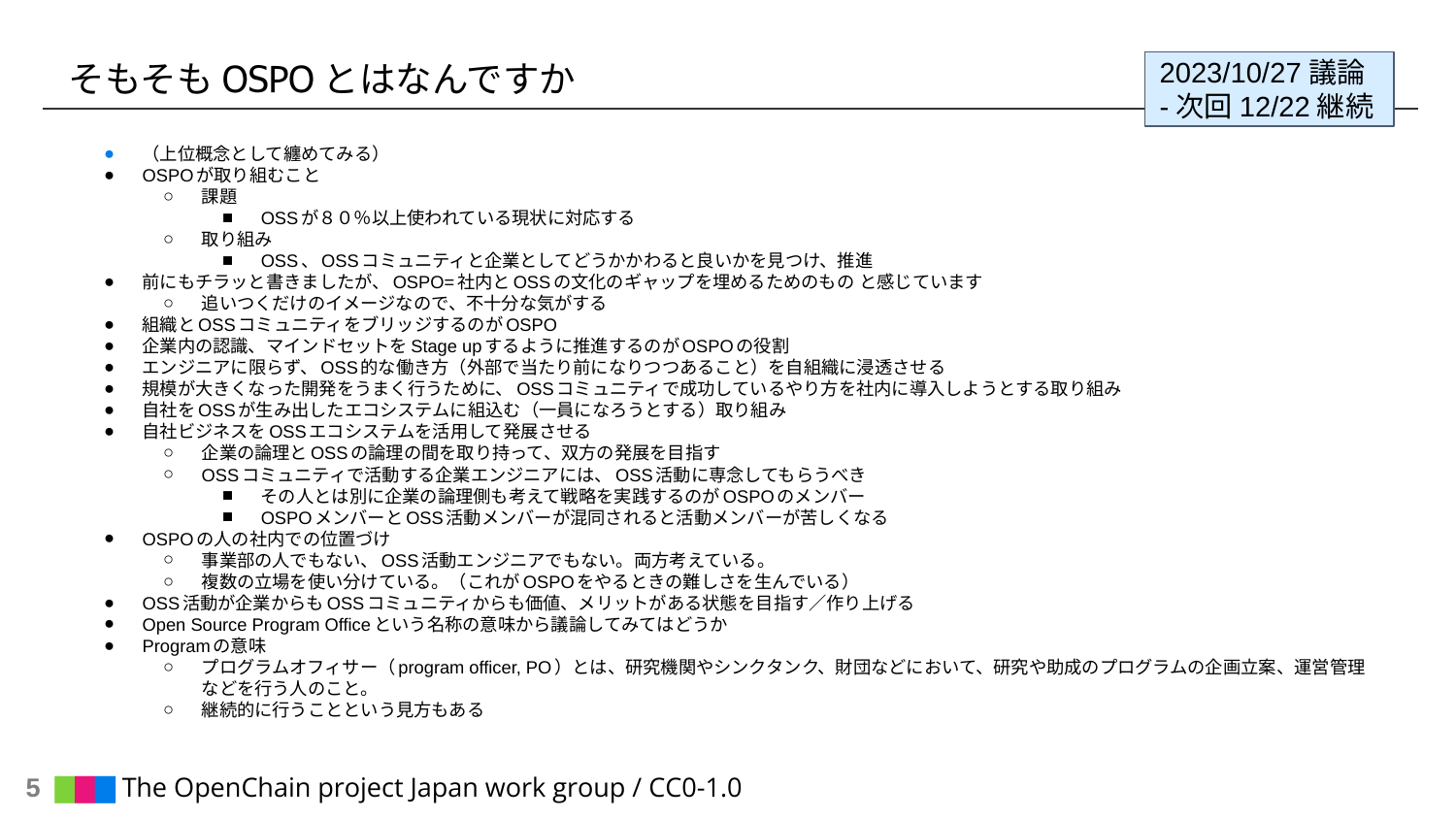

# そもそもOSPOとはなんですか
2023/10/27議論-次回12/22継続
（上位概念として纏めてみる）
OSPOが取り組むこと
課題
OSSが８０％以上使われている現状に対応する
取り組み
OSS、OSSコミュニティと企業としてどうかかわると良いかを見つけ、推進
前にもチラッと書きましたが、OSPO=社内とOSSの文化のギャップを埋めるためのもの と感じています
追いつくだけのイメージなので、不十分な気がする
組織とOSSコミュニティをブリッジするのがOSPO
企業内の認識、マインドセットをStage upするように推進するのがOSPOの役割
エンジニアに限らず、OSS的な働き方（外部で当たり前になりつつあること）を自組織に浸透させる
規模が大きくなった開発をうまく行うために、OSSコミュニティで成功しているやり方を社内に導入しようとする取り組み
自社をOSSが生み出したエコシステムに組込む（一員になろうとする）取り組み
自社ビジネスをOSSエコシステムを活用して発展させる
企業の論理とOSSの論理の間を取り持って、双方の発展を目指す
OSSコミュニティで活動する企業エンジニアには、OSS活動に専念してもらうべき
その人とは別に企業の論理側も考えて戦略を実践するのがOSPOのメンバー
OSPOメンバーとOSS活動メンバーが混同されると活動メンバーが苦しくなる
OSPOの人の社内での位置づけ
事業部の人でもない、OSS活動エンジニアでもない。両方考えている。
複数の立場を使い分けている。（これがOSPOをやるときの難しさを生んでいる）
OSS活動が企業からもOSSコミュニティからも価値、メリットがある状態を目指す／作り上げる
Open Source Program Officeという名称の意味から議論してみてはどうか
Programの意味
プログラムオフィサー（program officer, PO）とは、研究機関やシンクタンク、財団などにおいて、研究や助成のプログラムの企画立案、運営管理などを行う人のこと。
継続的に行うことという見方もある